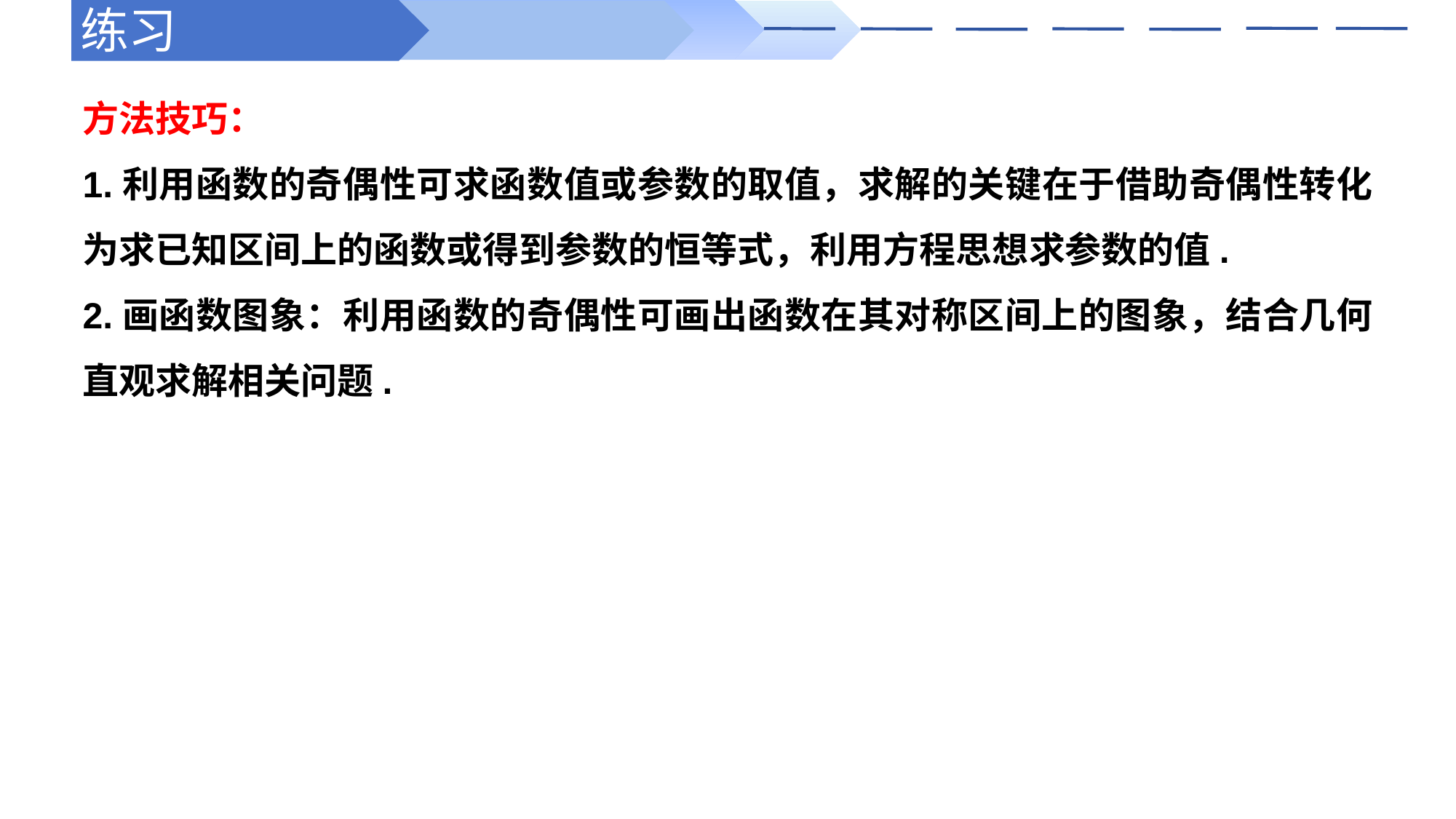

练习

方法技巧：
1.利用函数的奇偶性可求函数值或参数的取值，求解的关键在于借助奇偶性转化为求已知区间上的函数或得到参数的恒等式，利用方程思想求参数的值.
2.画函数图象：利用函数的奇偶性可画出函数在其对称区间上的图象，结合几何直观求解相关问题.